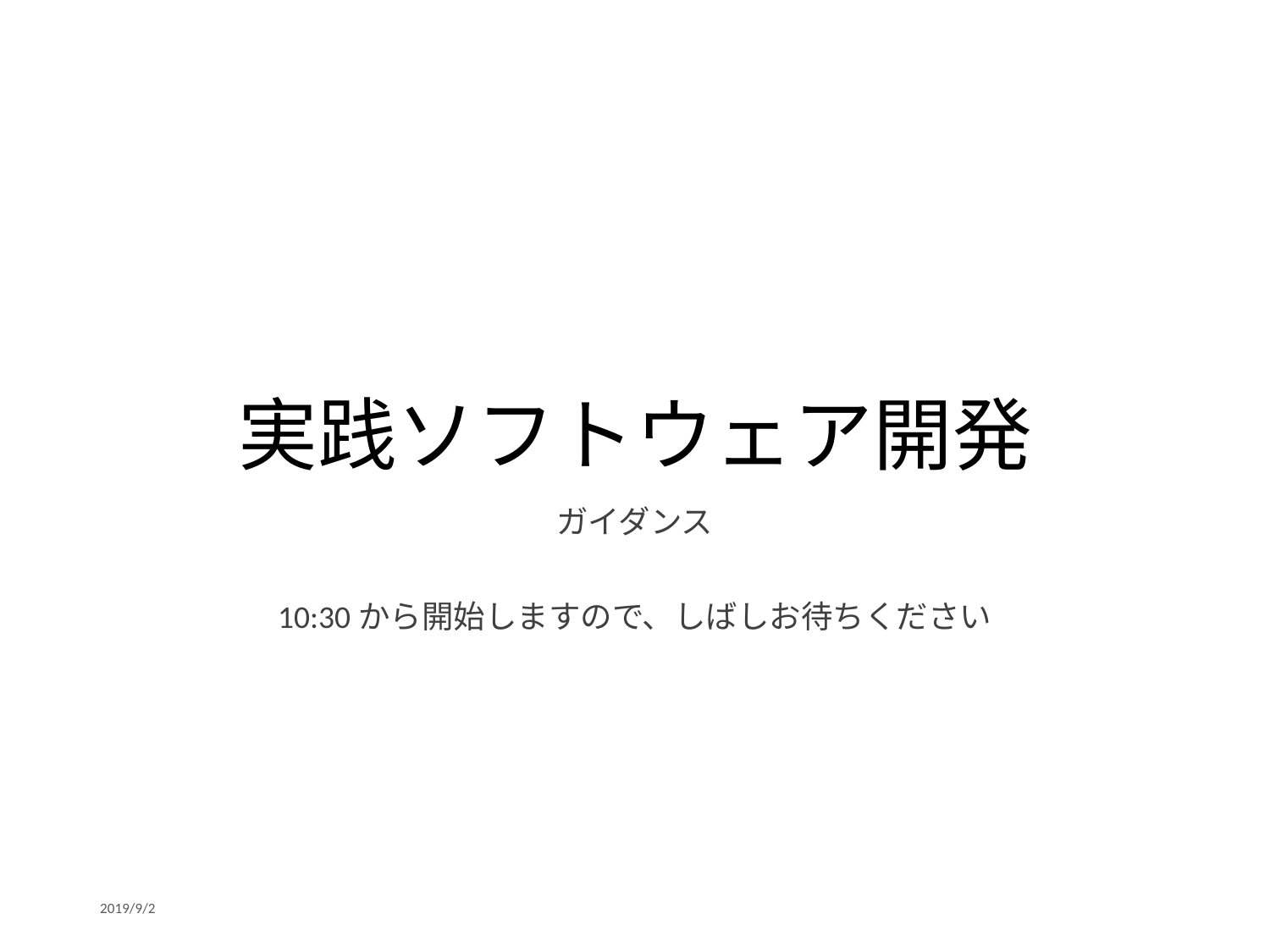

# 実践ソフトウェア開発
ガイダンス

10:30から開始しますので、しばしお待ちください
2019/9/2